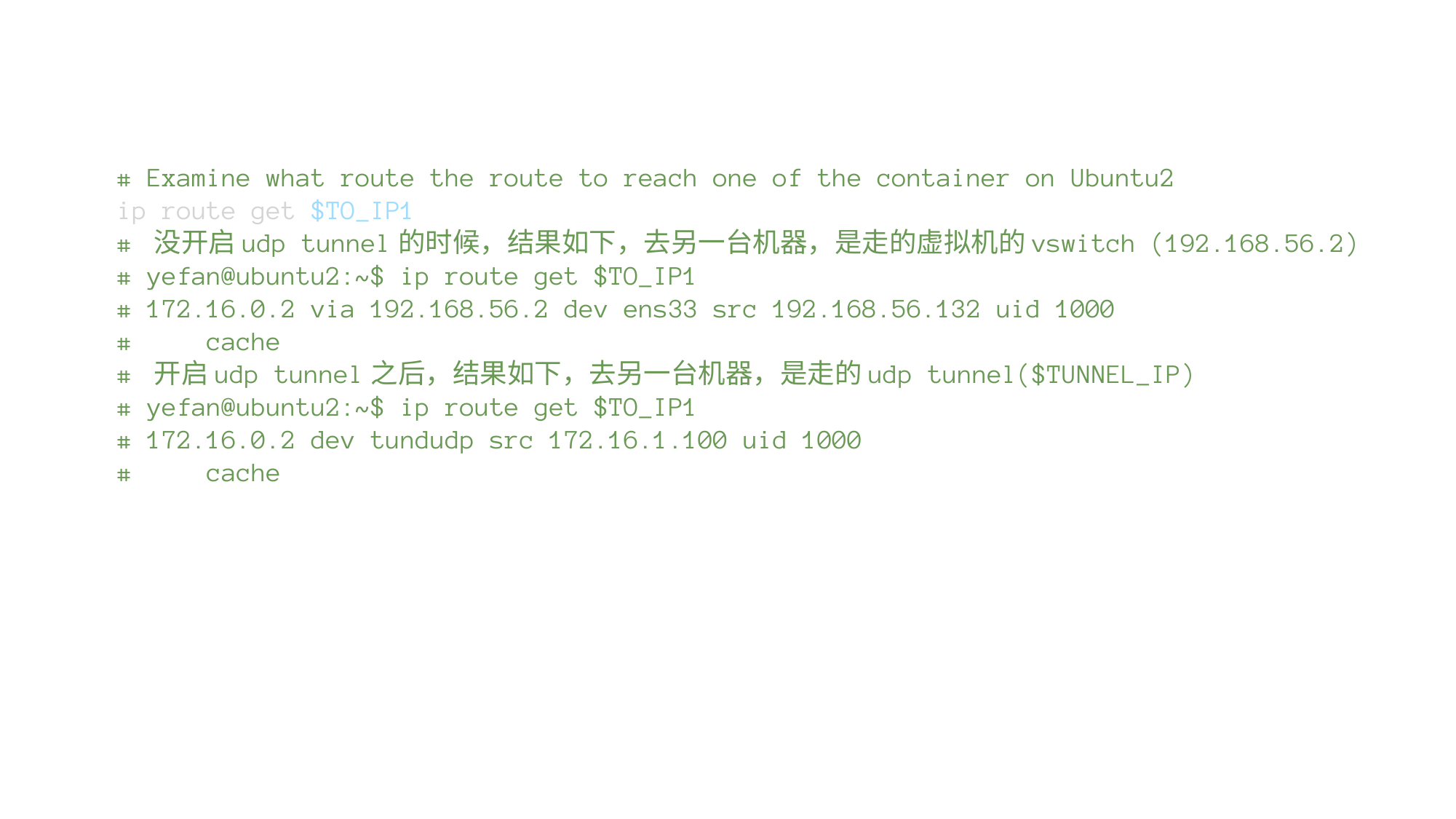

# Examine what route the route to reach one of the container on Ubuntu2
ip route get $TO_IP1
# 没开启udp tunnel的时候，结果如下，去另一台机器，是走的虚拟机的vswitch (192.168.56.2)
# yefan@ubuntu2:~$ ip route get $TO_IP1
# 172.16.0.2 via 192.168.56.2 dev ens33 src 192.168.56.132 uid 1000
#     cache
# 开启udp tunnel之后，结果如下，去另一台机器，是走的udp tunnel($TUNNEL_IP)
# yefan@ubuntu2:~$ ip route get $TO_IP1
# 172.16.0.2 dev tundudp src 172.16.1.100 uid 1000
#     cache